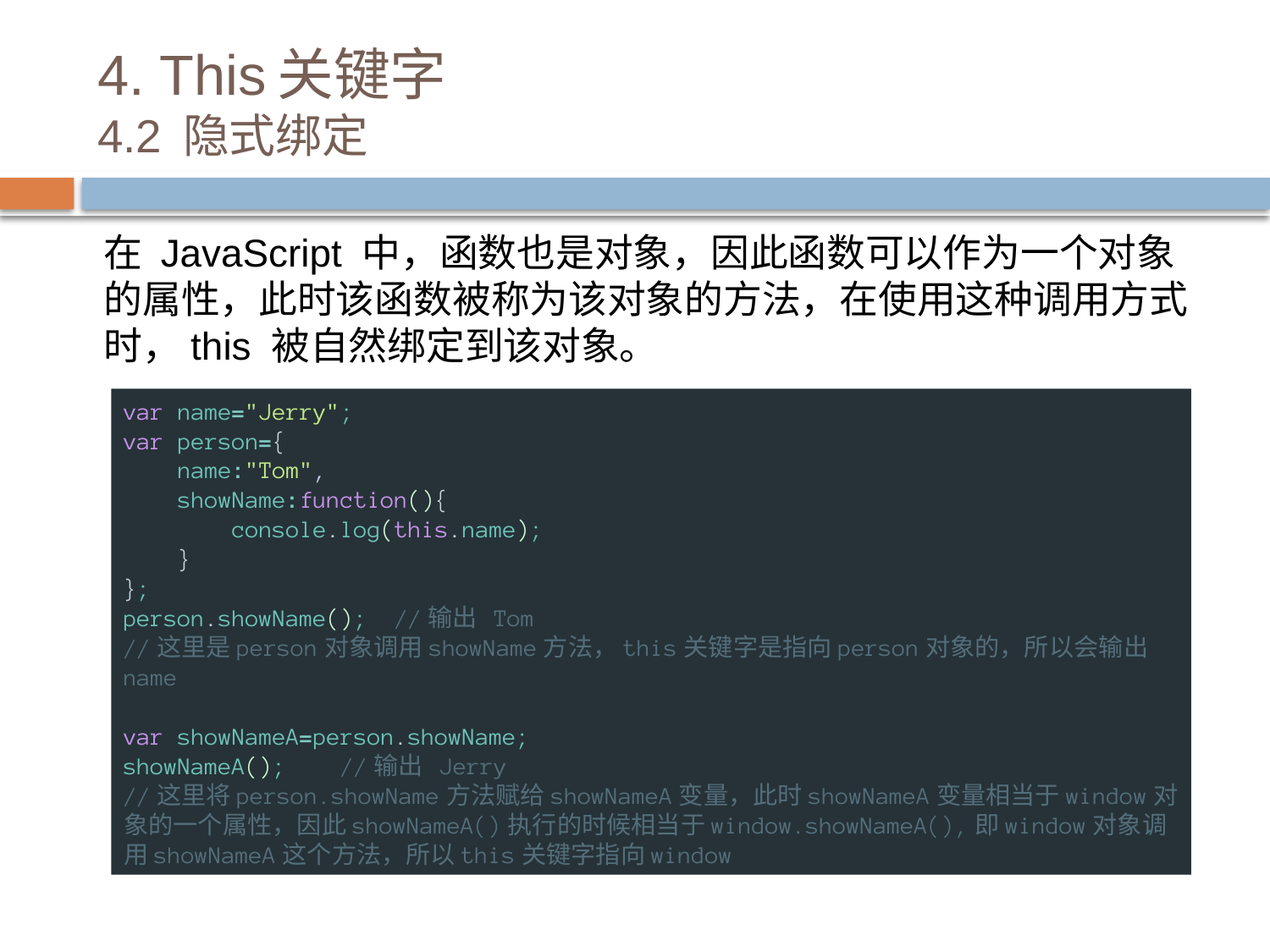

# 4. This关键字 4.2 隐式绑定
在 JavaScript 中，函数也是对象，因此函数可以作为一个对象的属性，此时该函数被称为该对象的方法，在使用这种调用方式时，this 被自然绑定到该对象。

var name="Jerry";
var person={
    name:"Tom",
    showName:function(){
        console.log(this.name);
    }
};
person.showName();  //输出  Tom
//这里是person对象调用showName方法，this关键字是指向person对象的，所以会输出name
var showNameA=person.showName;
showNameA();    //输出  Jerry
//这里将person.showName方法赋给showNameA变量，此时showNameA变量相当于window对象的一个属性，因此showNameA()执行的时候相当于window.showNameA(),即window对象调用showNameA这个方法，所以this关键字指向window